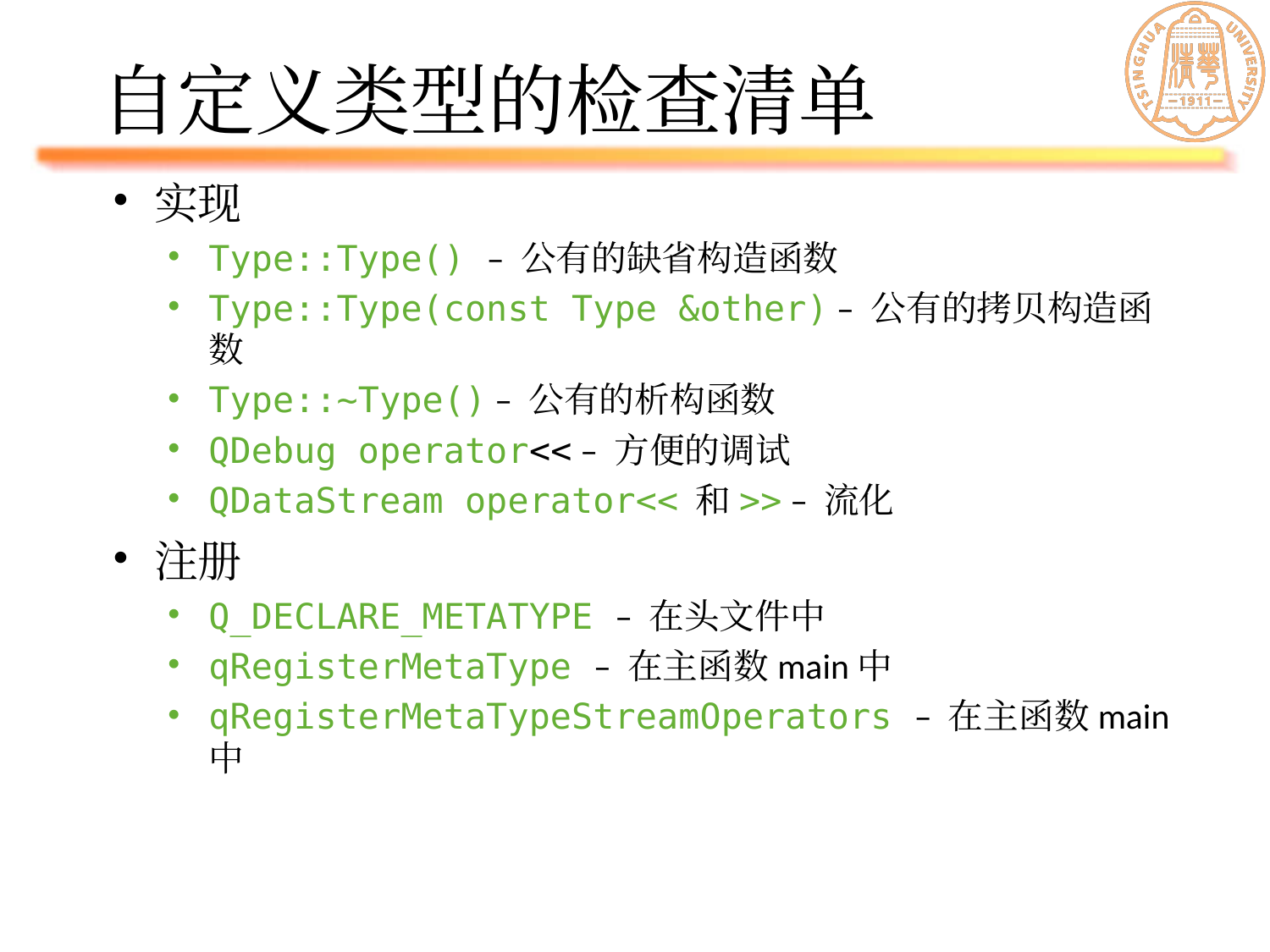

# 自定义类型的检查清单
实现
Type::Type() – 公有的缺省构造函数
Type::Type(const Type &other) – 公有的拷贝构造函数
Type::~Type() – 公有的析构函数
QDebug operator<< – 方便的调试
QDataStream operator<< 和>> – 流化
注册
Q_DECLARE_METATYPE – 在头文件中
qRegisterMetaType – 在主函数main中
qRegisterMetaTypeStreamOperators – 在主函数main中